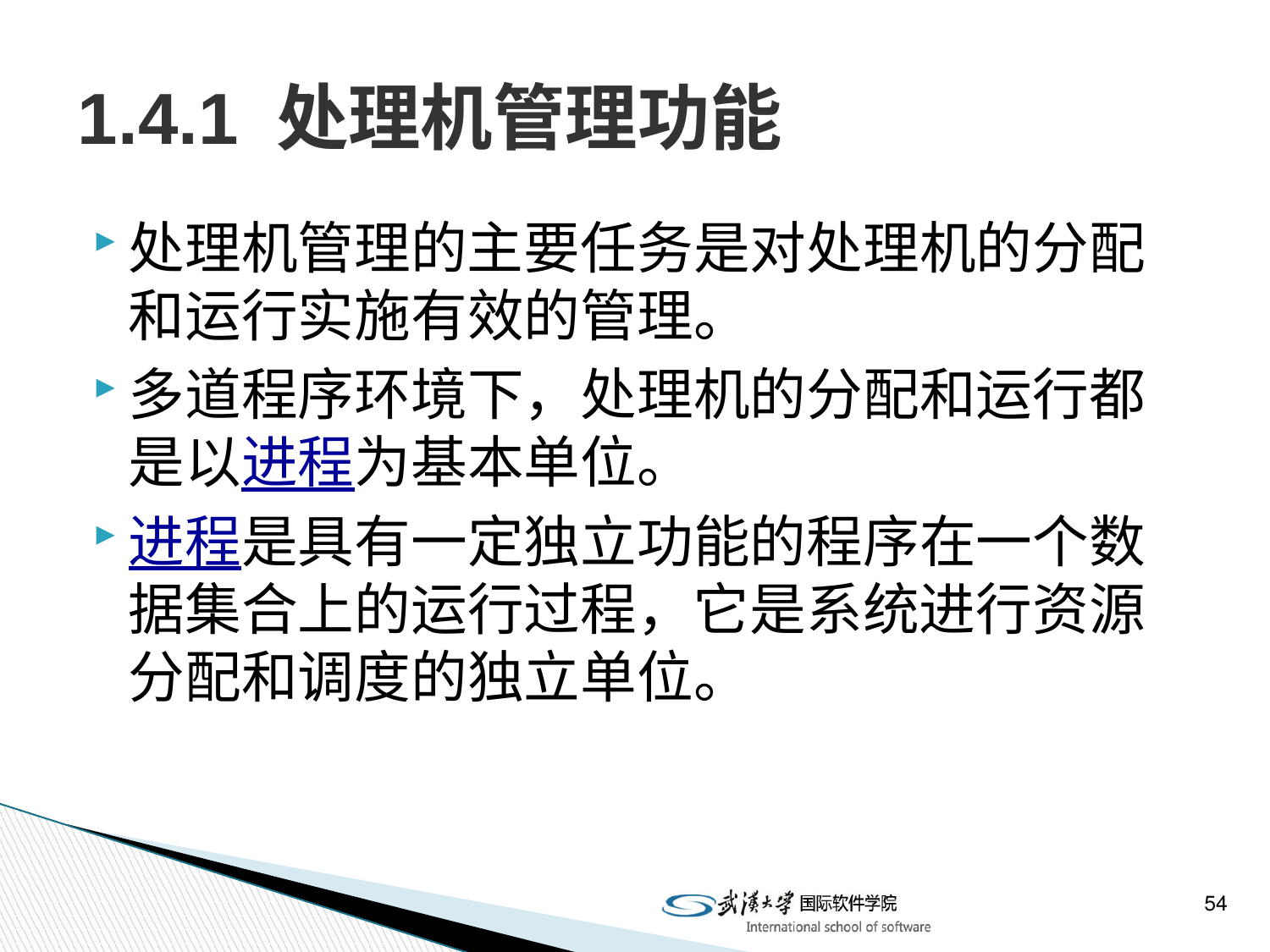

# 1.4.1 处理机管理功能
处理机管理的主要任务是对处理机的分配和运行实施有效的管理。
多道程序环境下，处理机的分配和运行都是以进程为基本单位。
进程是具有一定独立功能的程序在一个数据集合上的运行过程，它是系统进行资源分配和调度的独立单位。